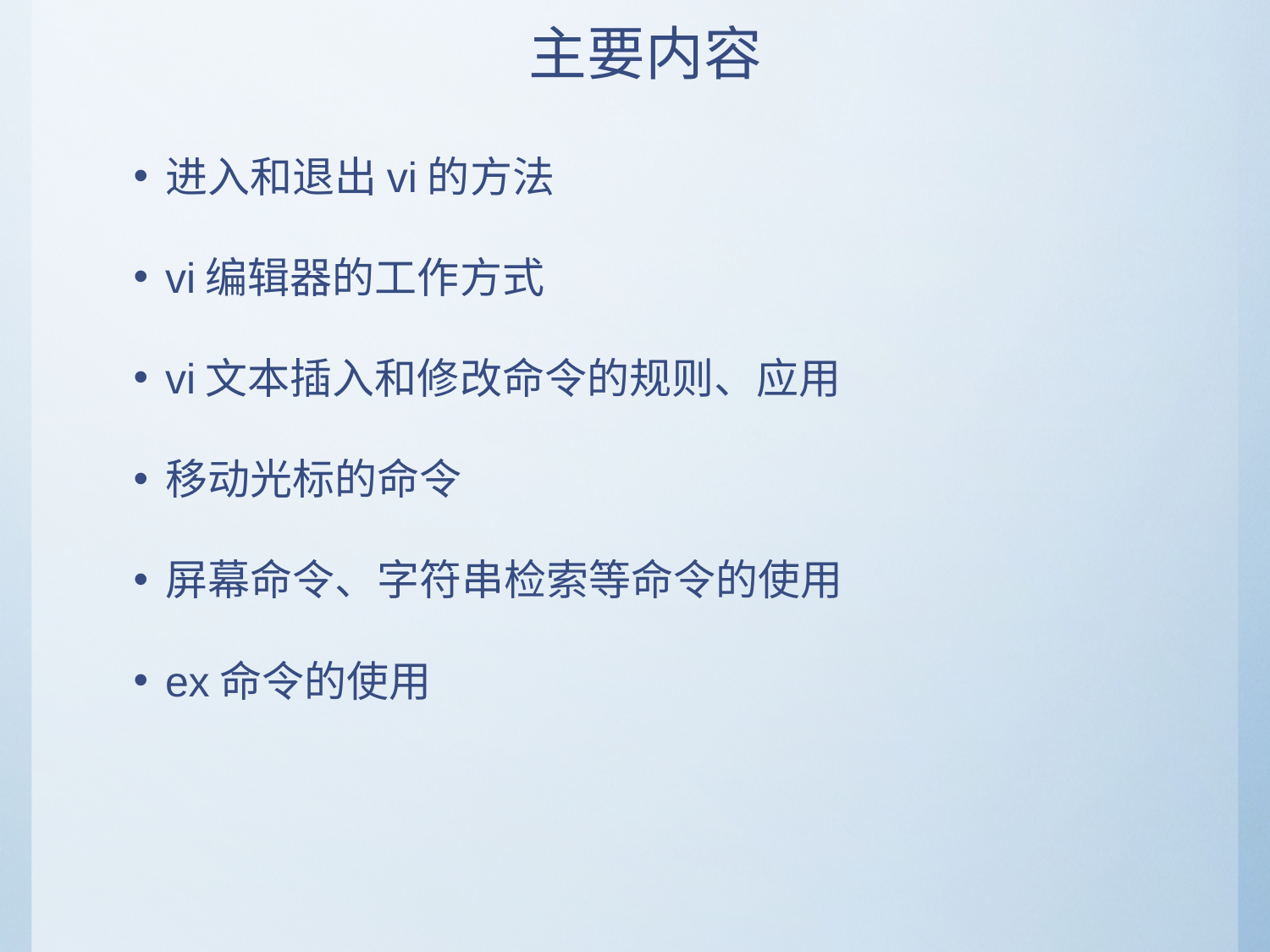

# 主要内容
进入和退出vi的方法
vi编辑器的工作方式
vi文本插入和修改命令的规则、应用
移动光标的命令
屏幕命令、字符串检索等命令的使用
ex命令的使用